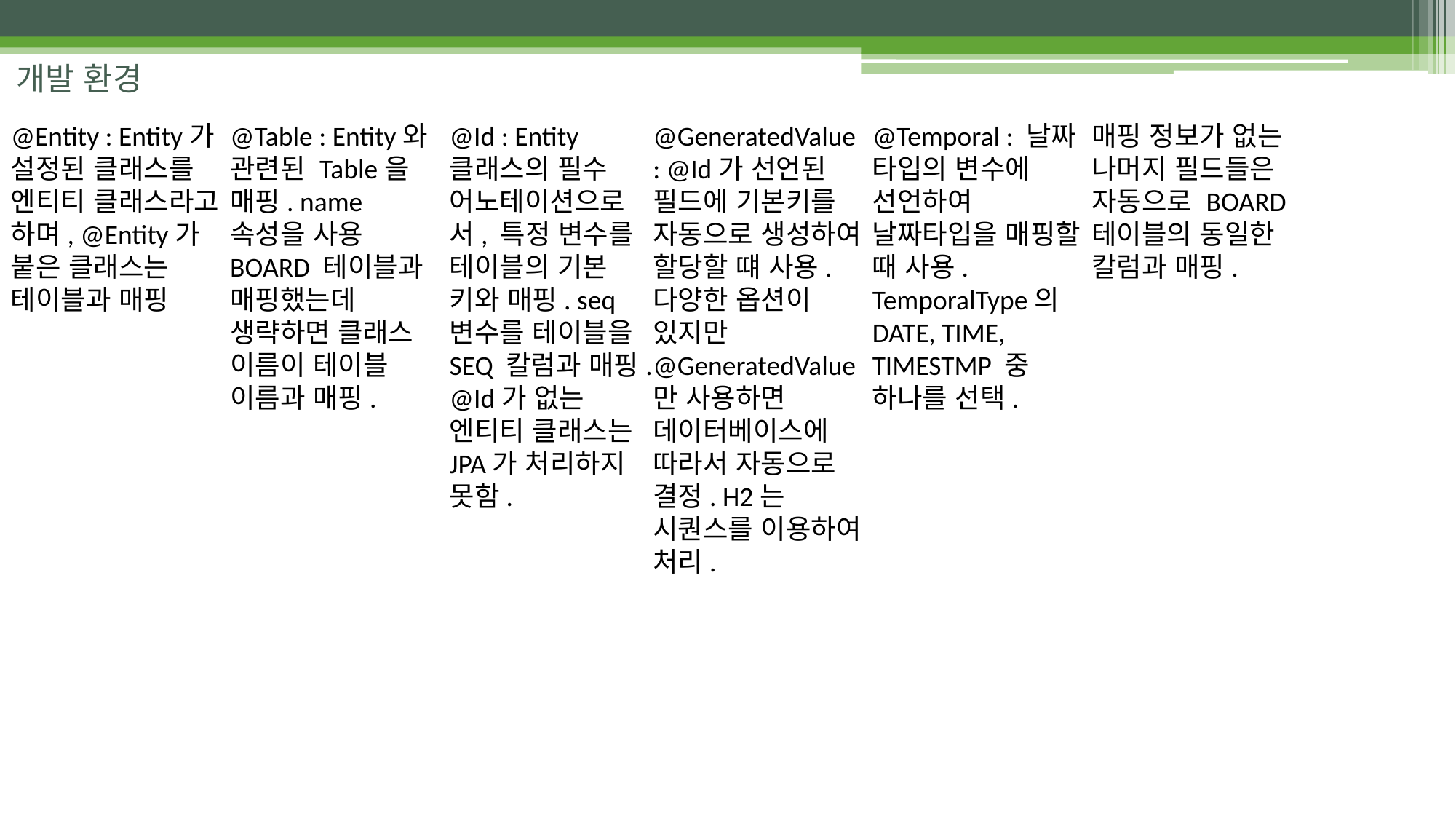

개발 환경
@GeneratedValue : @Id가 선언된 필드에 기본키를 자동으로 생성하여 할당할 떄 사용. 다양한 옵션이 있지만 @GeneratedValue만 사용하면 데이터베이스에 따라서 자동으로 결정. H2는 시퀀스를 이용하여 처리.
매핑 정보가 없는 나머지 필드들은 자동으로 BOARD 테이블의 동일한 칼럼과 매핑.
@Id : Entity 클래스의 필수 어노테이션으로서, 특정 변수를 테이블의 기본 키와 매핑. seq 변수를 테이블을 SEQ 칼럼과 매핑. @Id가 없는 엔티티 클래스는 JPA가 처리하지 못함.
@Temporal : 날짜 타입의 변수에 선언하여 날짜타입을 매핑할 때 사용. TemporalType의 DATE, TIME, TIMESTMP 중 하나를 선택.
@Entity : Entity가 설정된 클래스를 엔티티 클래스라고 하며, @Entity가 붙은 클래스는 테이블과 매핑
@Table : Entity와 관련된 Table을 매핑. name 속성을 사용 BOARD 테이블과 매핑했는데 생략하면 클래스 이름이 테이블 이름과 매핑.